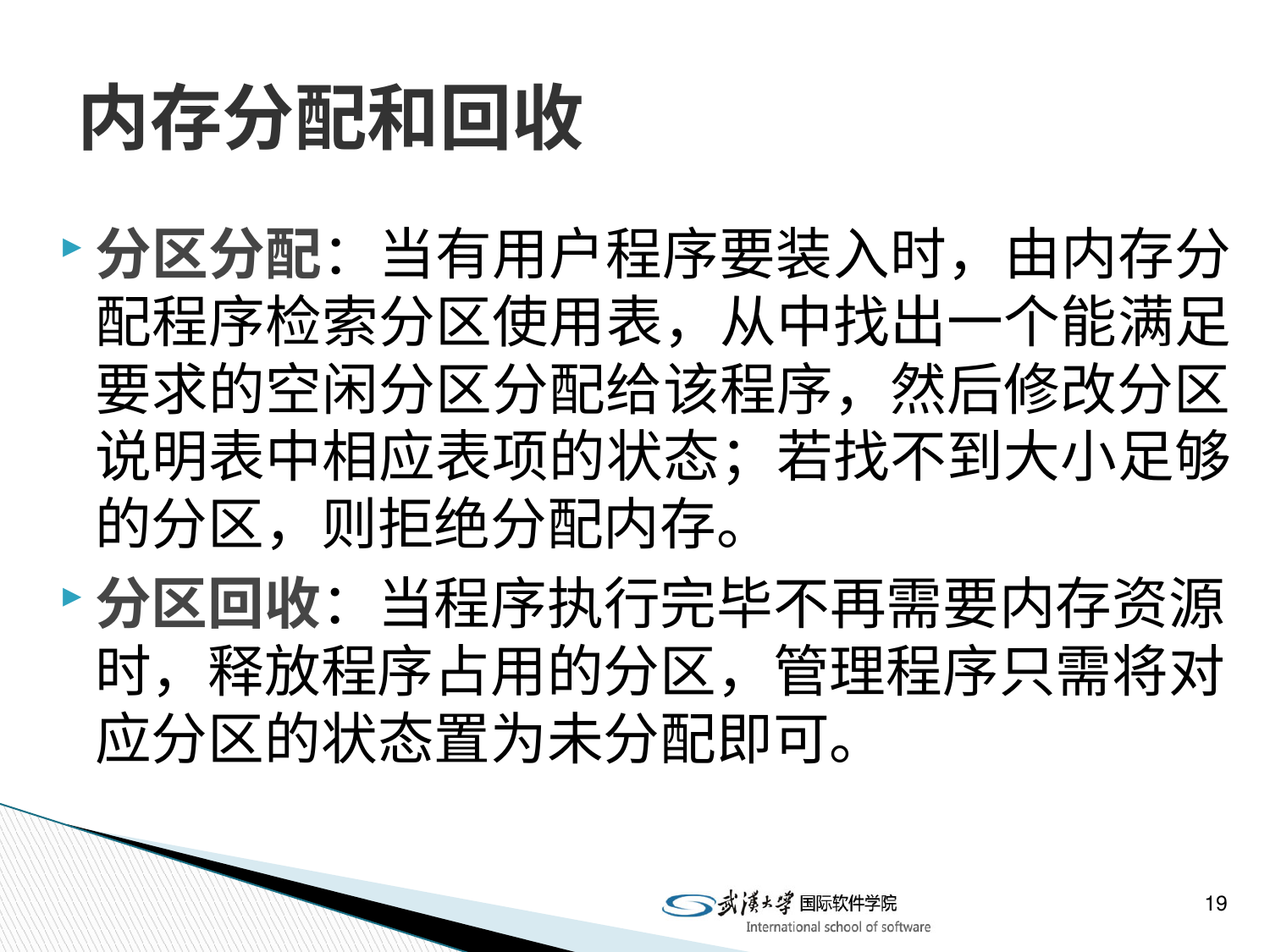

# 内存分配和回收
分区分配：当有用户程序要装入时，由内存分配程序检索分区使用表，从中找出一个能满足要求的空闲分区分配给该程序，然后修改分区说明表中相应表项的状态；若找不到大小足够的分区，则拒绝分配内存。
分区回收：当程序执行完毕不再需要内存资源时，释放程序占用的分区，管理程序只需将对应分区的状态置为未分配即可。